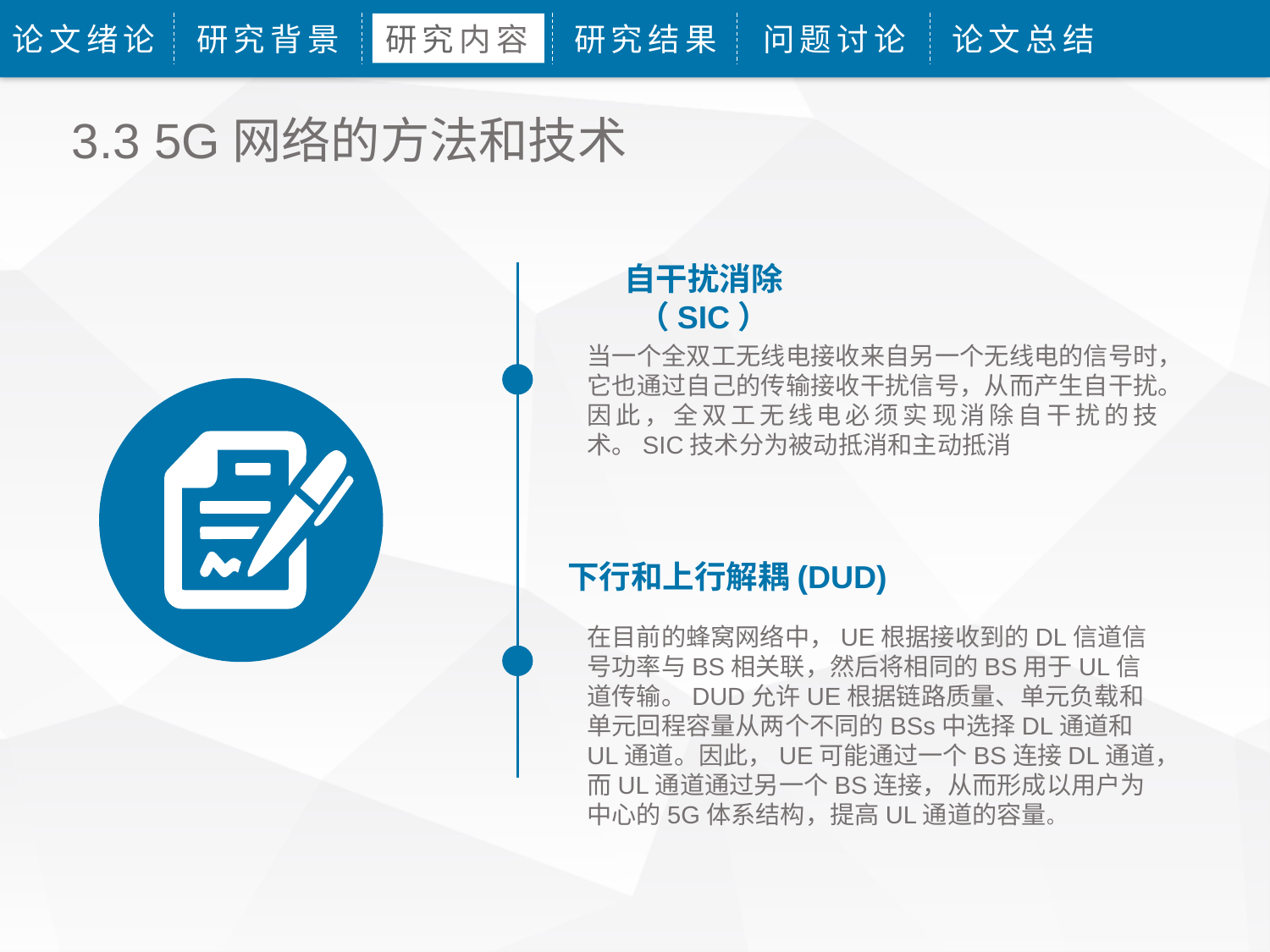

论文绪论
研究背景
研究内容
研究结果
问题讨论
论文总结

3.3 5G网络的方法和技术
自干扰消除（SIC）

当一个全双工无线电接收来自另一个无线电的信号时，它也通过自己的传输接收干扰信号，从而产生自干扰。因此，全双工无线电必须实现消除自干扰的技术。SIC技术分为被动抵消和主动抵消

下行和上行解耦(DUD)
在目前的蜂窝网络中，UE根据接收到的DL信道信号功率与BS相关联，然后将相同的BS用于UL信道传输。DUD允许UE根据链路质量、单元负载和单元回程容量从两个不同的BSs中选择DL通道和UL通道。因此，UE可能通过一个BS连接DL通道，而UL通道通过另一个BS连接，从而形成以用户为中心的5G体系结构，提高UL通道的容量。